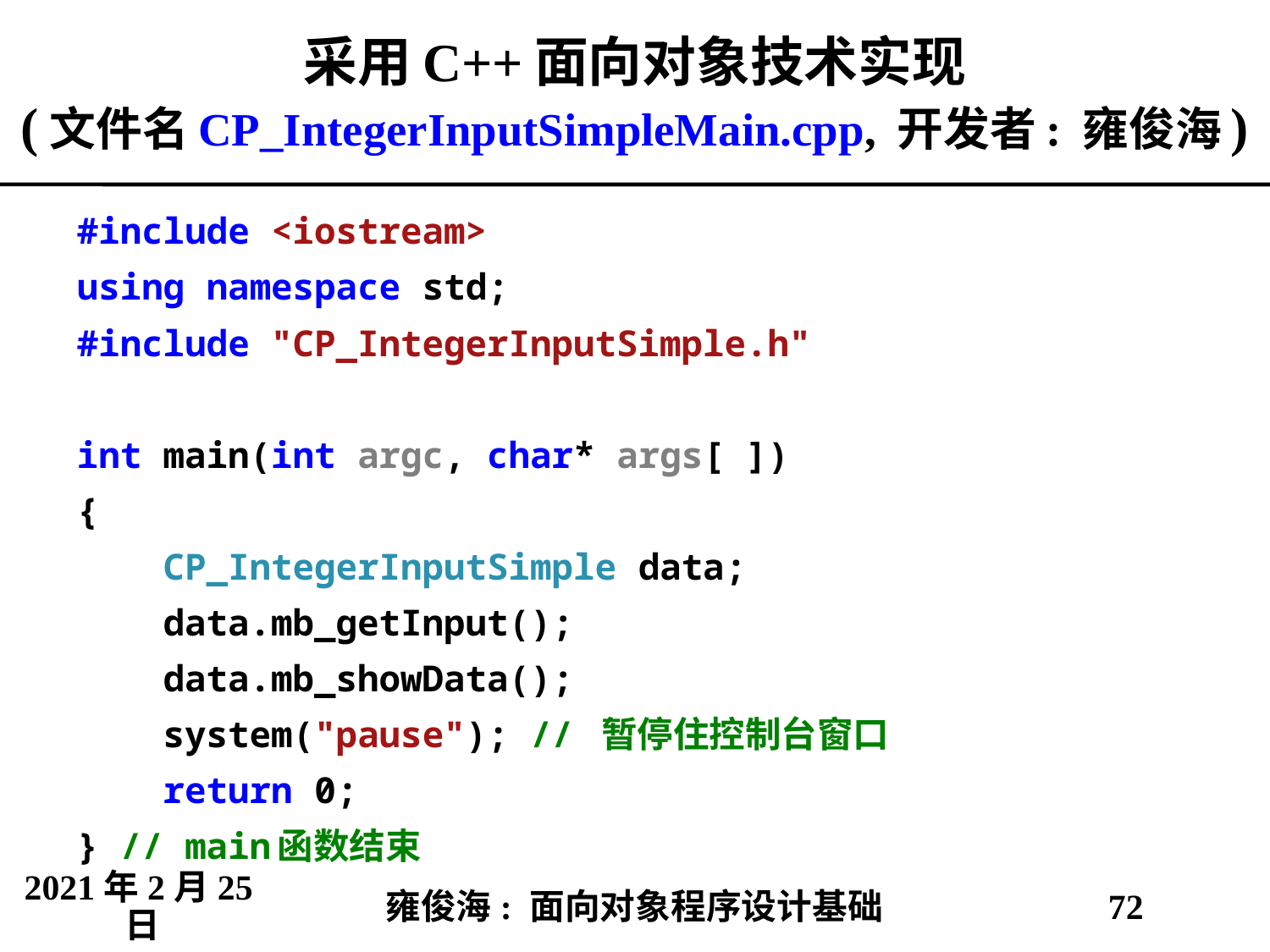

# 采用C++面向对象技术实现 (文件名CP_IntegerInputSimpleMain.cpp, 开发者: 雍俊海)

#include <iostream>
using namespace std;
#include "CP_IntegerInputSimple.h"

int main(int argc, char* args[ ])
{
    CP_IntegerInputSimple data;
    data.mb_getInput();
    data.mb_showData();
    system("pause"); // 暂停住控制台窗口
    return 0;
} // main函数结束
2021年2月25日
雍俊海: 面向对象程序设计基础
72